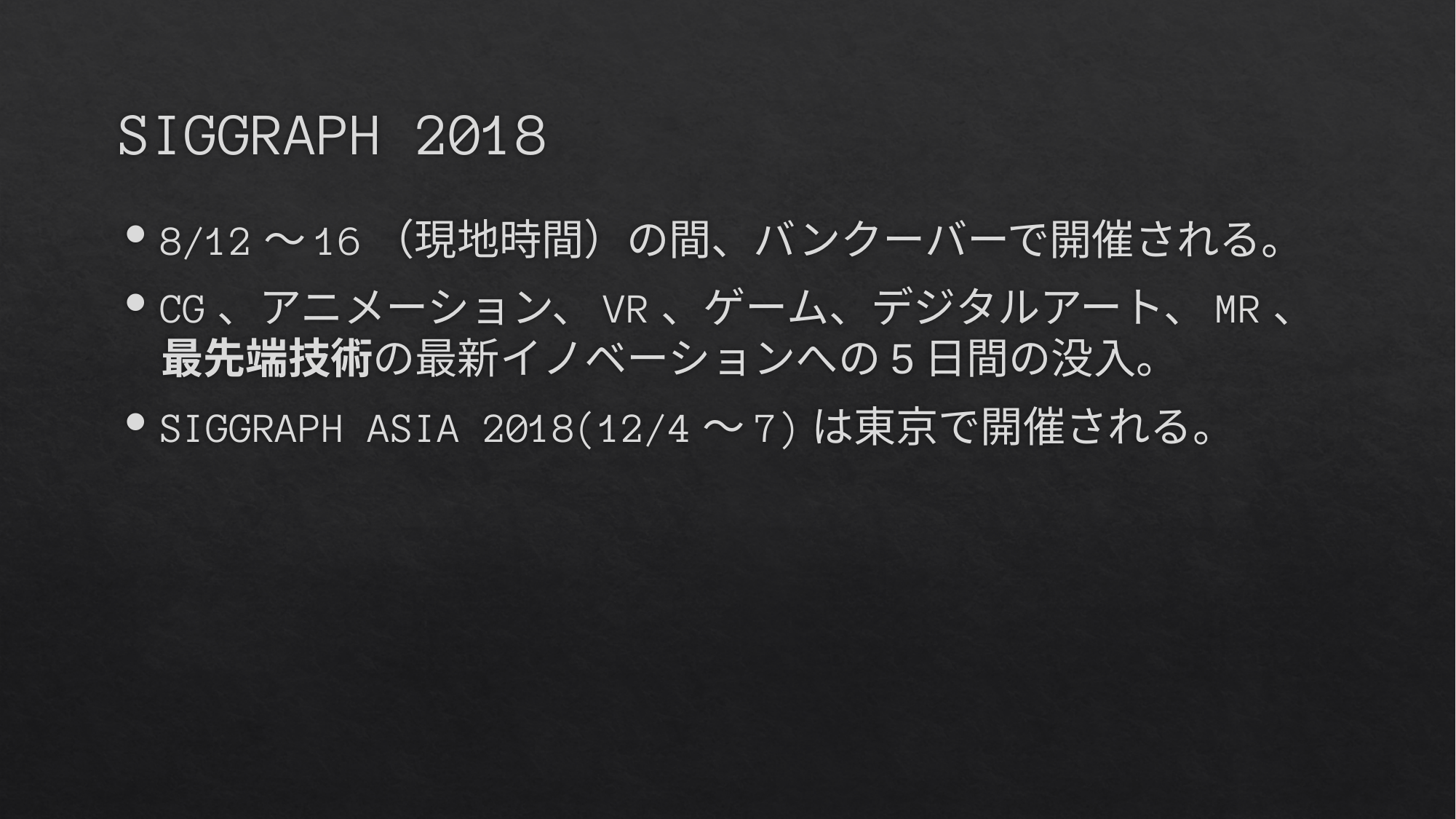

# SIGGRAPH 2018
8/12～16（現地時間）の間、バンクーバーで開催される。
CG、アニメーション、VR、ゲーム、デジタルアート、MR、最先端技術の最新イノベーションへの5日間の没入。
SIGGRAPH ASIA 2018(12/4～7)は東京で開催される。